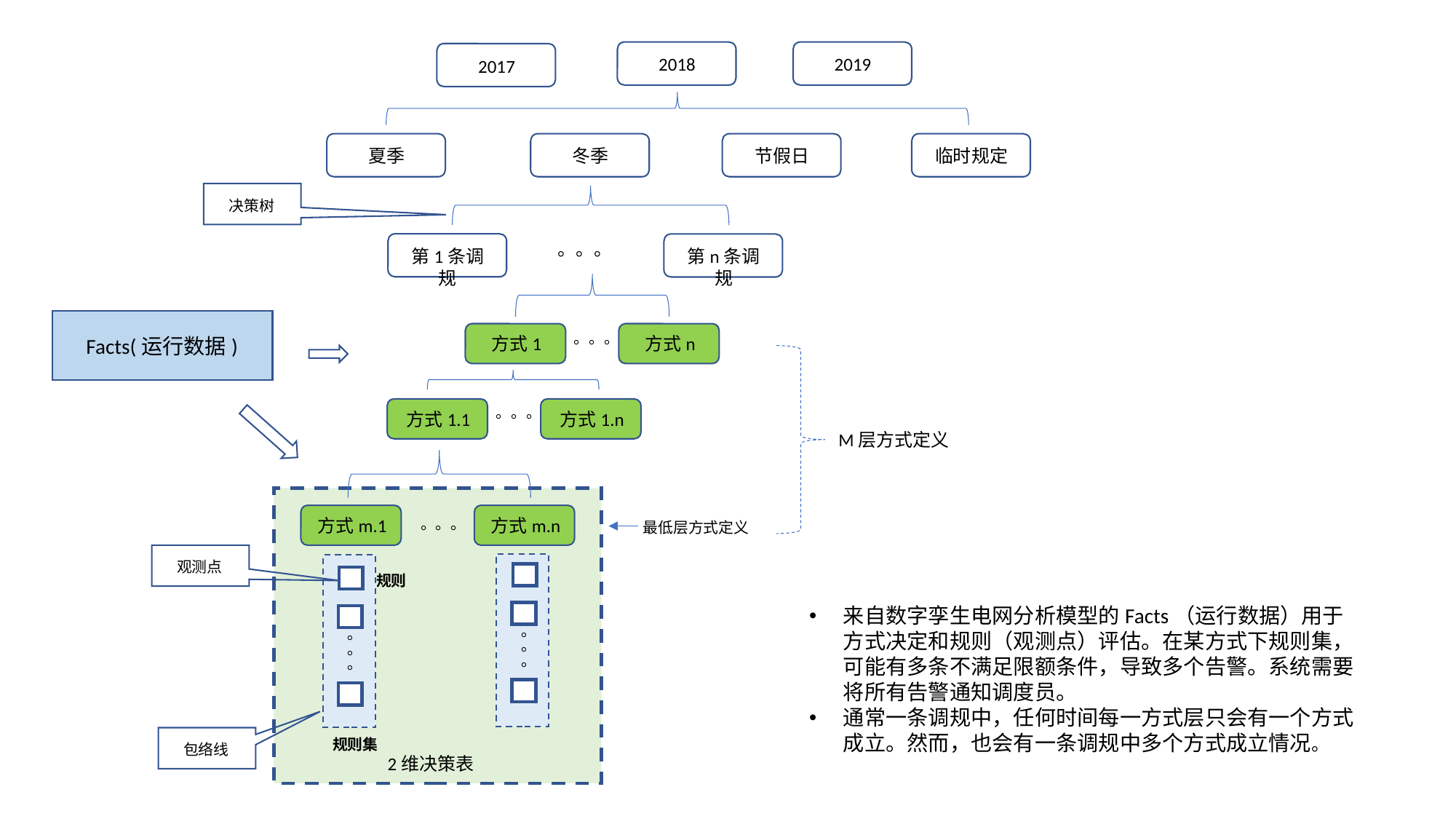

2018
2019
2017

夏季
冬季
节假日
临时规定

决策树

。。。

第1条调规
第n条调规

。。。

方式1
方式n
Facts(运行数据)

。。。

方式1.1
方式1.n

M层方式定义

方式m.1
方式m.n
。。。
最低层方式定义

观测点

 规则

来自数字孪生电网分析模型的Facts（运行数据）用于方式决定和规则（观测点）评估。在某方式下规则集，可能有多条不满足限额条件，导致多个告警。系统需要将所有告警通知调度员。
通常一条调规中，任何时间每一方式层只会有一个方式成立。然而，也会有一条调规中多个方式成立情况。

。。。
。。。

 规则集
包络线
2维决策表